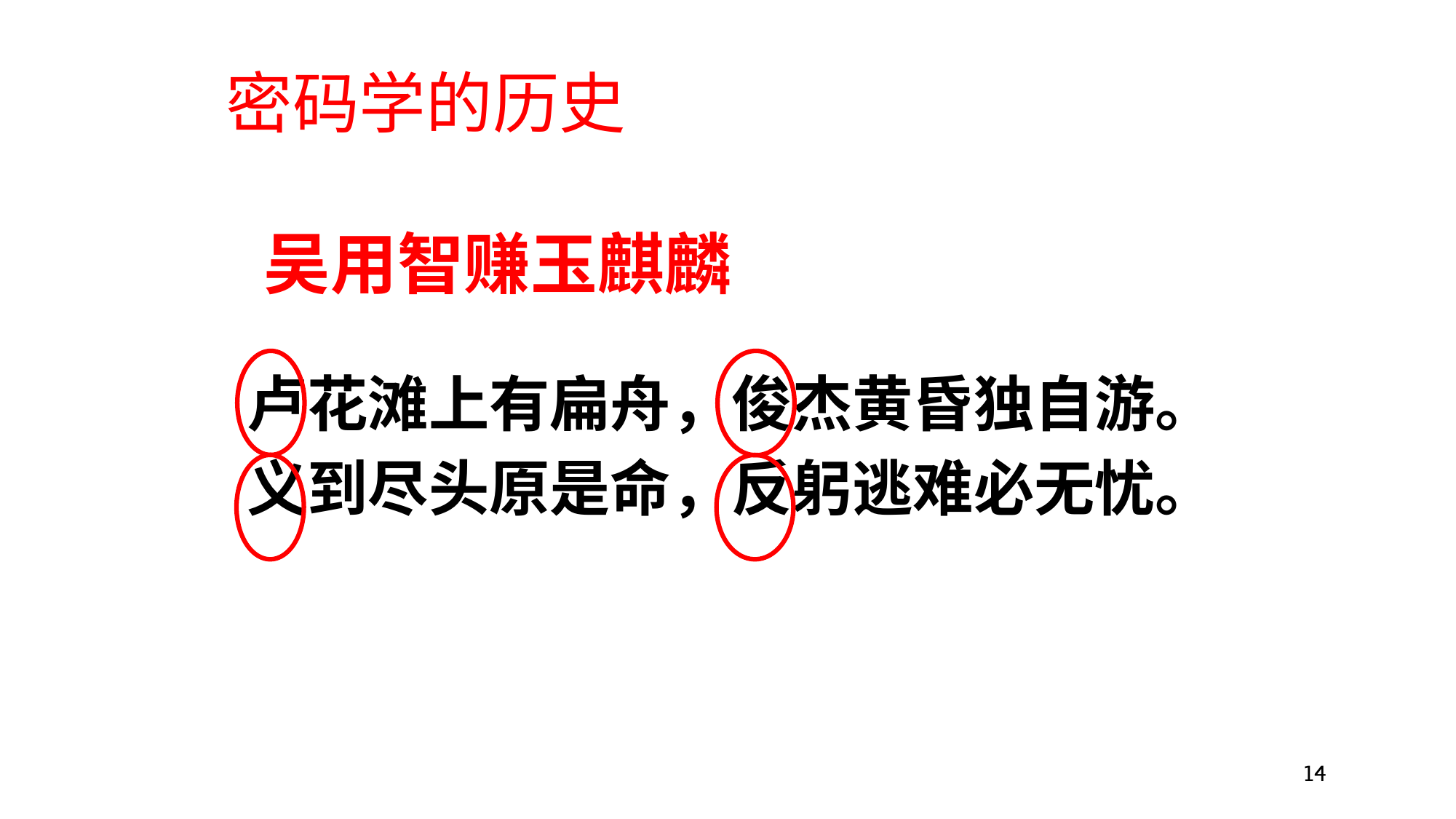

密码学的历史
 吴用智赚玉麒麟

卢花滩上有扁舟，俊杰黄昏独自游。
义到尽头原是命，反躬逃难必无忧。

14